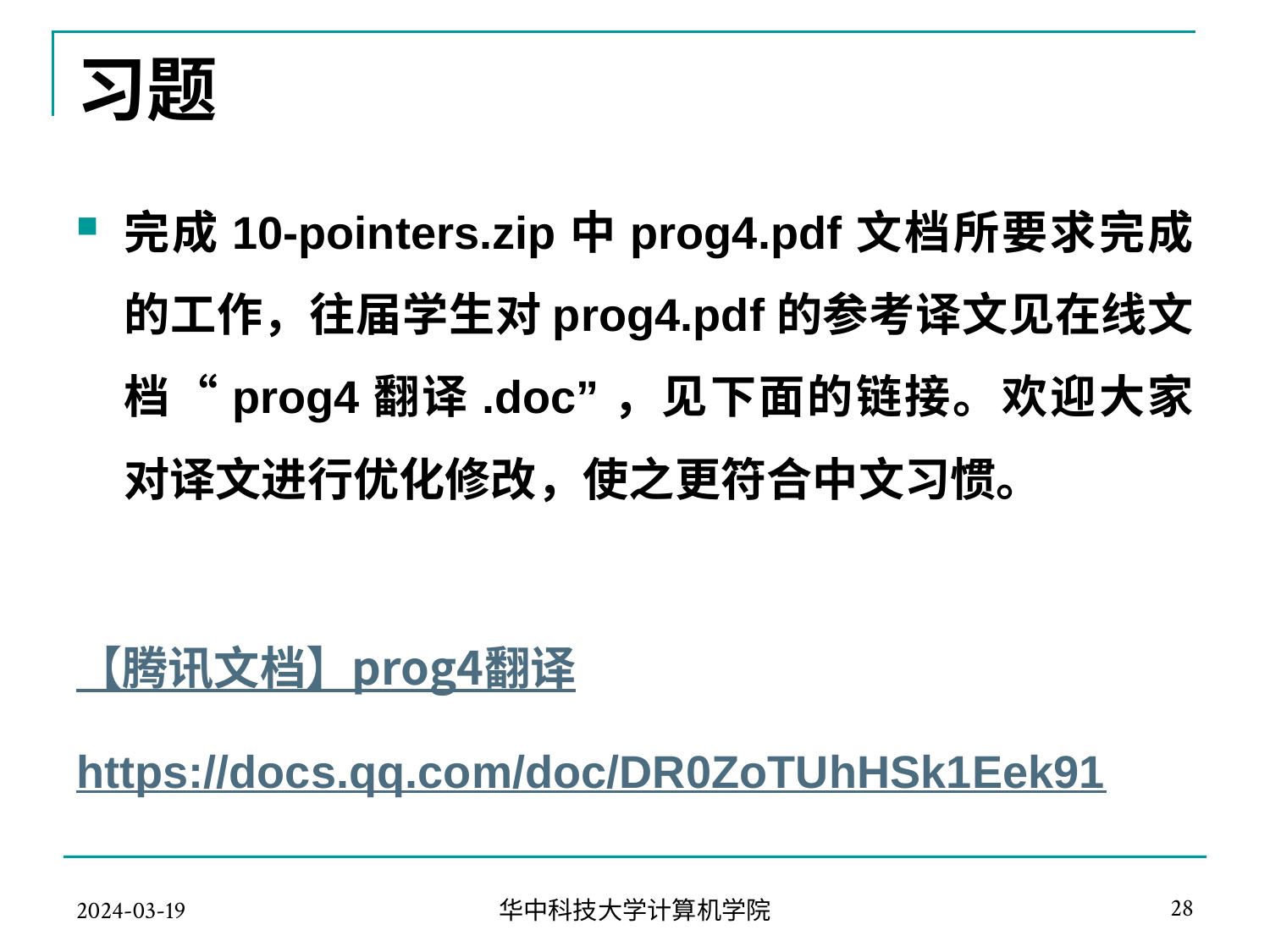

# 习题
完成10-pointers.zip中prog4.pdf文档所要求完成的工作，往届学生对prog4.pdf的参考译文见在线文档“prog4翻译.doc”，见下面的链接。欢迎大家对译文进行优化修改，使之更符合中文习惯。

【腾讯文档】prog4翻译
https://docs.qq.com/doc/DR0ZoTUhHSk1Eek91
2024-03-19
28
华中科技大学计算机学院